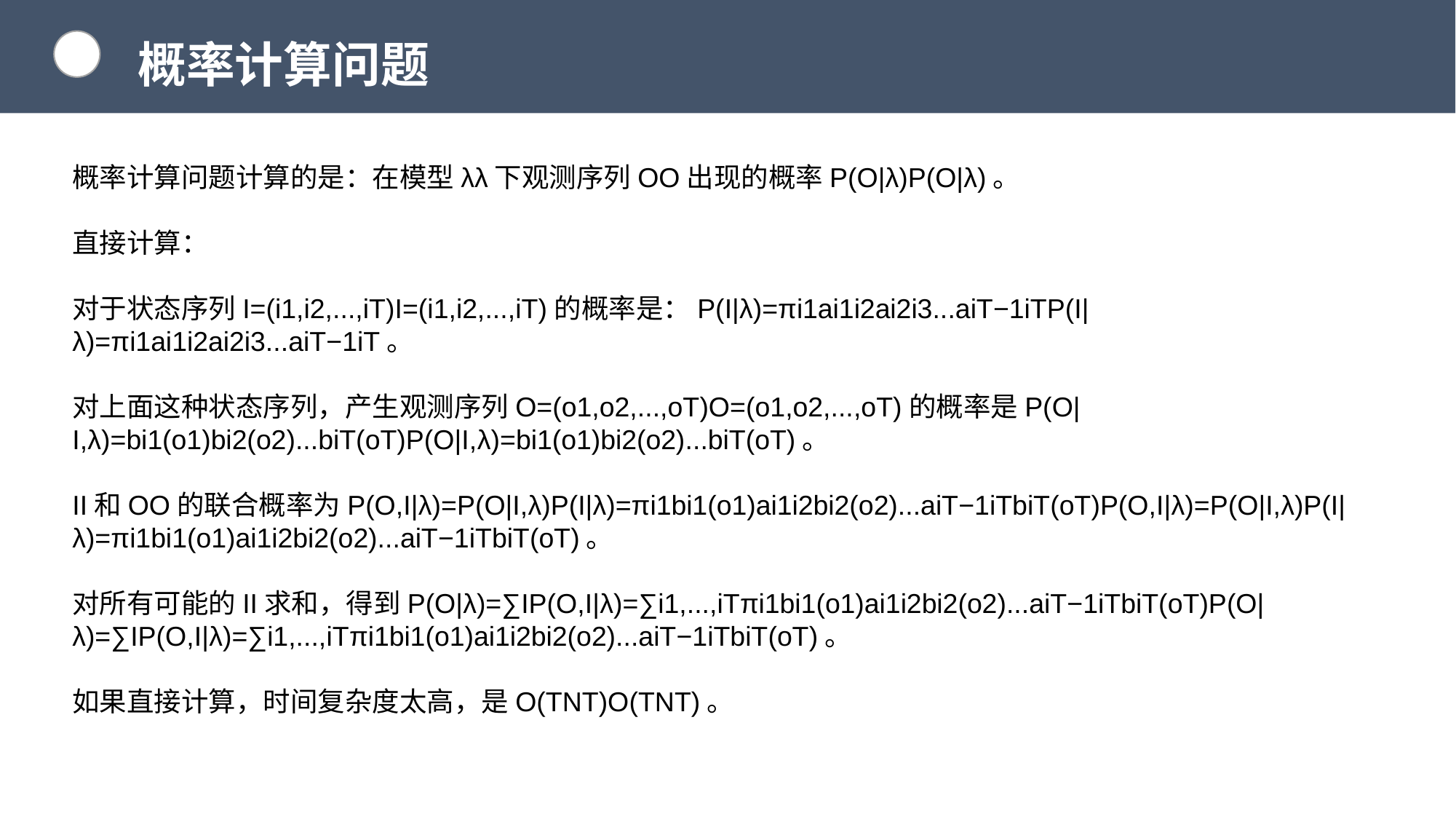

概率计算问题
概率计算问题计算的是：在模型λλ下观测序列OO出现的概率P(O|λ)P(O|λ)。

直接计算：

对于状态序列I=(i1,i2,...,iT)I=(i1,i2,...,iT)的概率是：P(I|λ)=πi1ai1i2ai2i3...aiT−1iTP(I|λ)=πi1ai1i2ai2i3...aiT−1iT。

对上面这种状态序列，产生观测序列O=(o1,o2,...,oT)O=(o1,o2,...,oT)的概率是P(O|I,λ)=bi1(o1)bi2(o2)...biT(oT)P(O|I,λ)=bi1(o1)bi2(o2)...biT(oT)。

II和OO的联合概率为P(O,I|λ)=P(O|I,λ)P(I|λ)=πi1bi1(o1)ai1i2bi2(o2)...aiT−1iTbiT(oT)P(O,I|λ)=P(O|I,λ)P(I|λ)=πi1bi1(o1)ai1i2bi2(o2)...aiT−1iTbiT(oT)。

对所有可能的II求和，得到P(O|λ)=∑IP(O,I|λ)=∑i1,...,iTπi1bi1(o1)ai1i2bi2(o2)...aiT−1iTbiT(oT)P(O|λ)=∑IP(O,I|λ)=∑i1,...,iTπi1bi1(o1)ai1i2bi2(o2)...aiT−1iTbiT(oT)。

如果直接计算，时间复杂度太高，是O(TNT)O(TNT)。